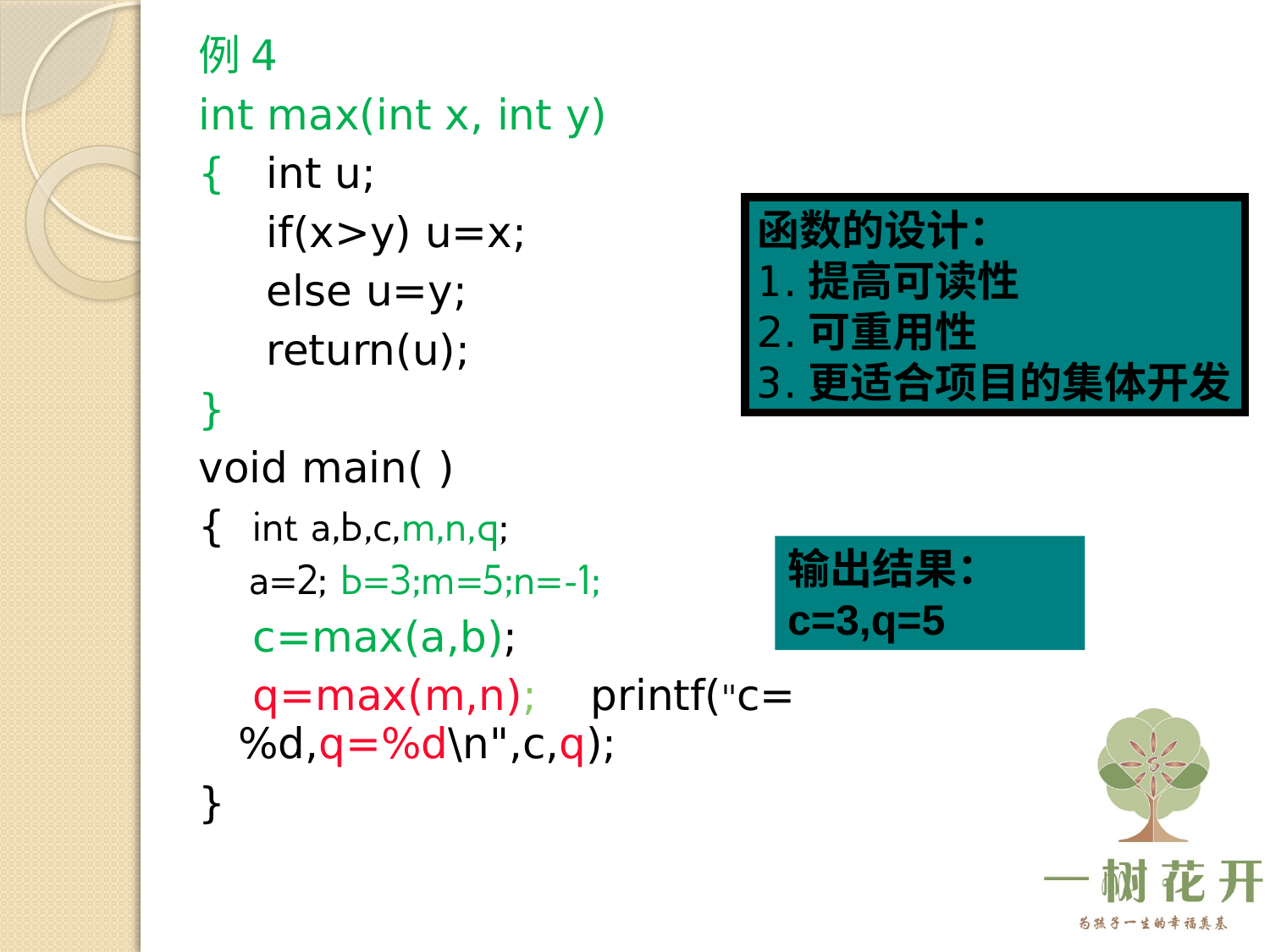

例4
int max(int x, int y)
{   int u;
     if(x>y) u=x;
     else u=y;
     return(u);
}
void main( )
{  int a,b,c,m,n,q;
    a=2; b=3;m=5;n=-1;
    c=max(a,b);
    q=max(m,n);    printf("c=%d,q=%d\n",c,q);
}
函数的设计：
1.提高可读性
2.可重用性
3.更适合项目的集体开发
输出结果：
c=3,q=5